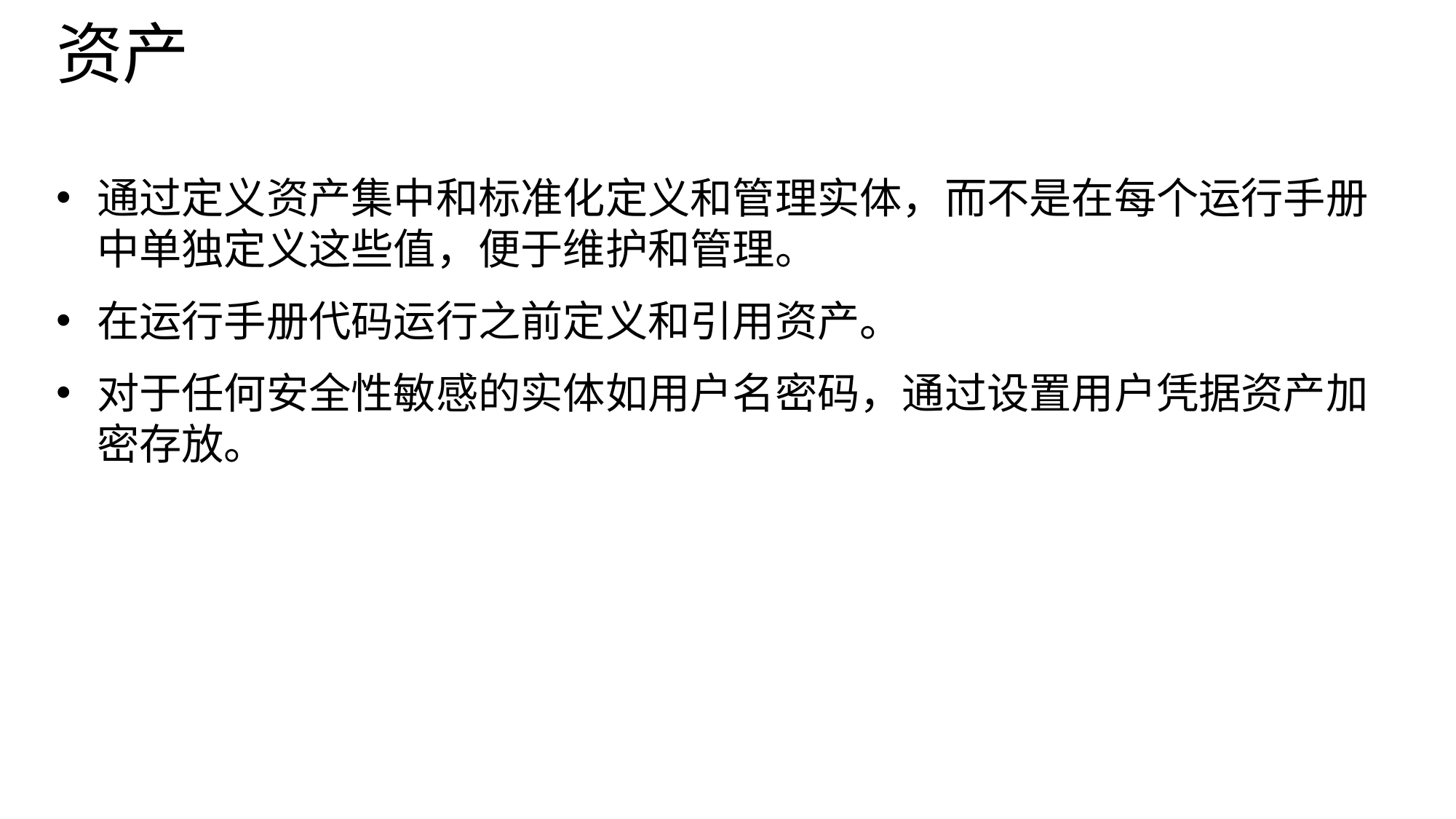

# 资产
通过定义资产集中和标准化定义和管理实体，而不是在每个运行手册中单独定义这些值，便于维护和管理。
在运行手册代码运行之前定义和引用资产。
对于任何安全性敏感的实体如用户名密码，通过设置用户凭据资产加密存放。